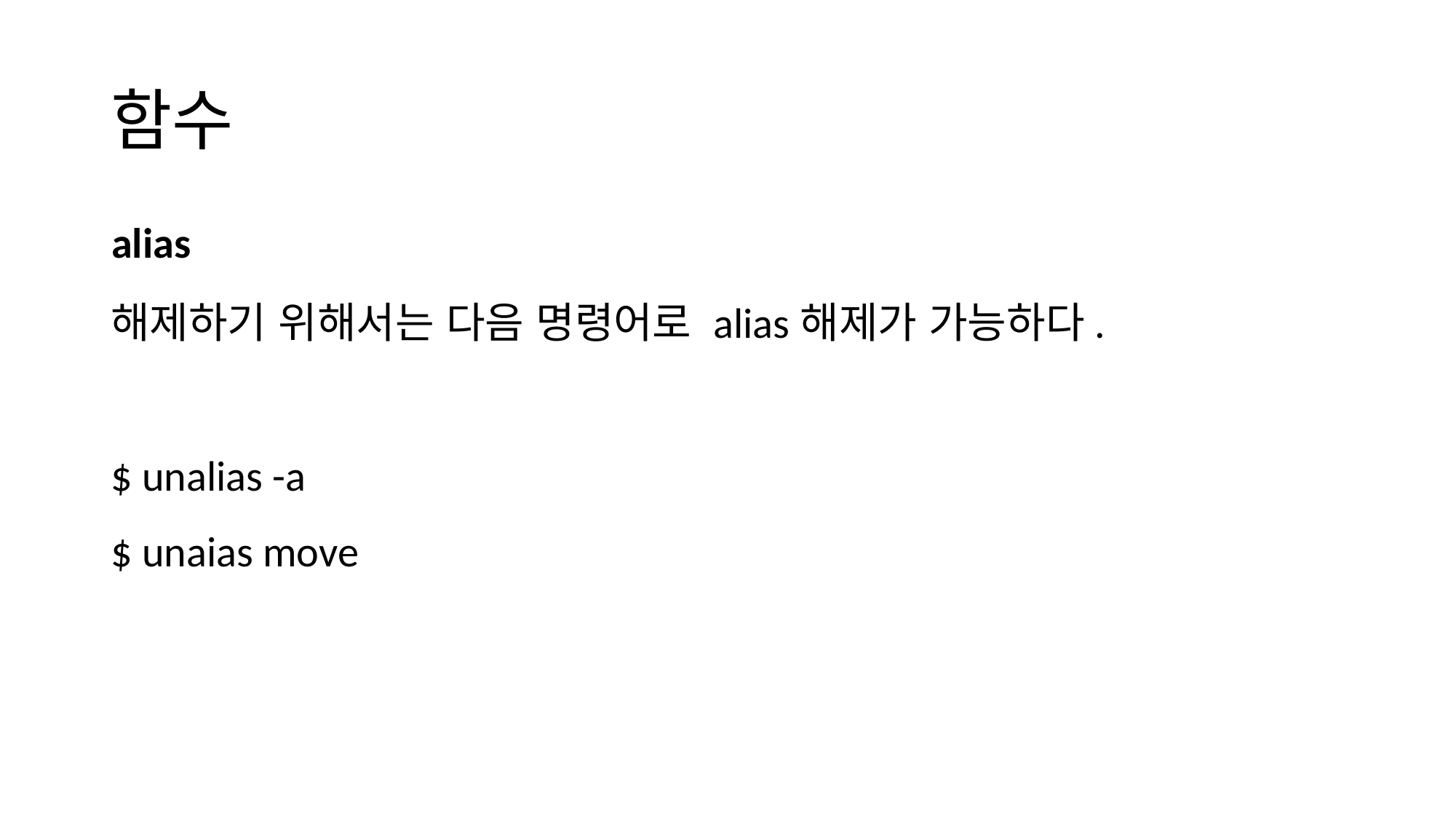

# 함수
alias
해제하기 위해서는 다음 명령어로 alias해제가 가능하다.

$ unalias -a
$ unaias move